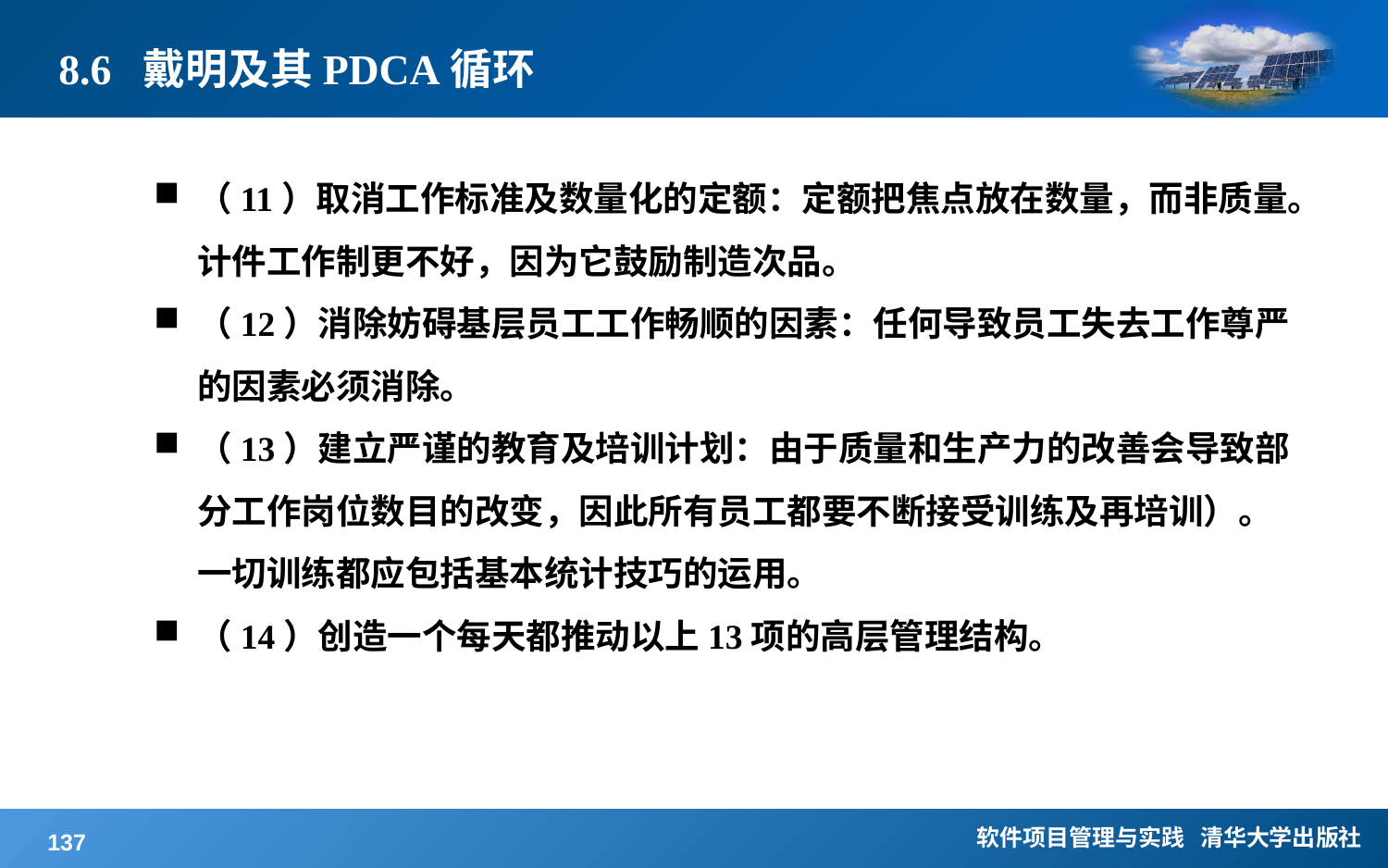

# 8.6  戴明及其PDCA循环
（11）取消工作标准及数量化的定额：定额把焦点放在数量，而非质量。计件工作制更不好，因为它鼓励制造次品。
（12）消除妨碍基层员工工作畅顺的因素：任何导致员工失去工作尊严的因素必须消除。
（13）建立严谨的教育及培训计划：由于质量和生产力的改善会导致部分工作岗位数目的改变，因此所有员工都要不断接受训练及再培训）。一切训练都应包括基本统计技巧的运用。
（14）创造一个每天都推动以上13项的高层管理结构。